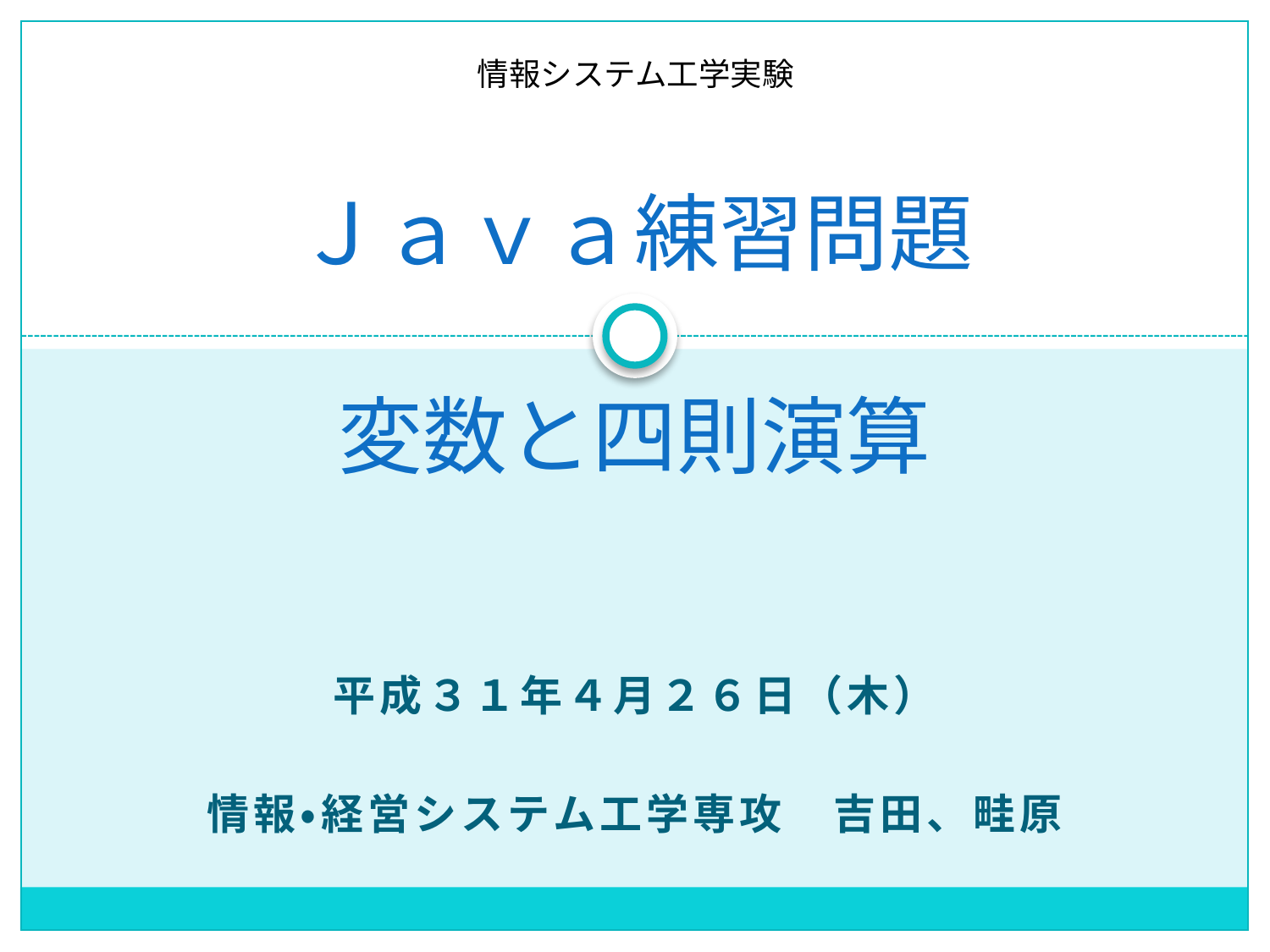

情報システム工学実験
# Ｊａｖａ練習問題 変数と四則演算
平成３１年４月２６日（木）

情報・経営システム工学専攻　吉田、畦原